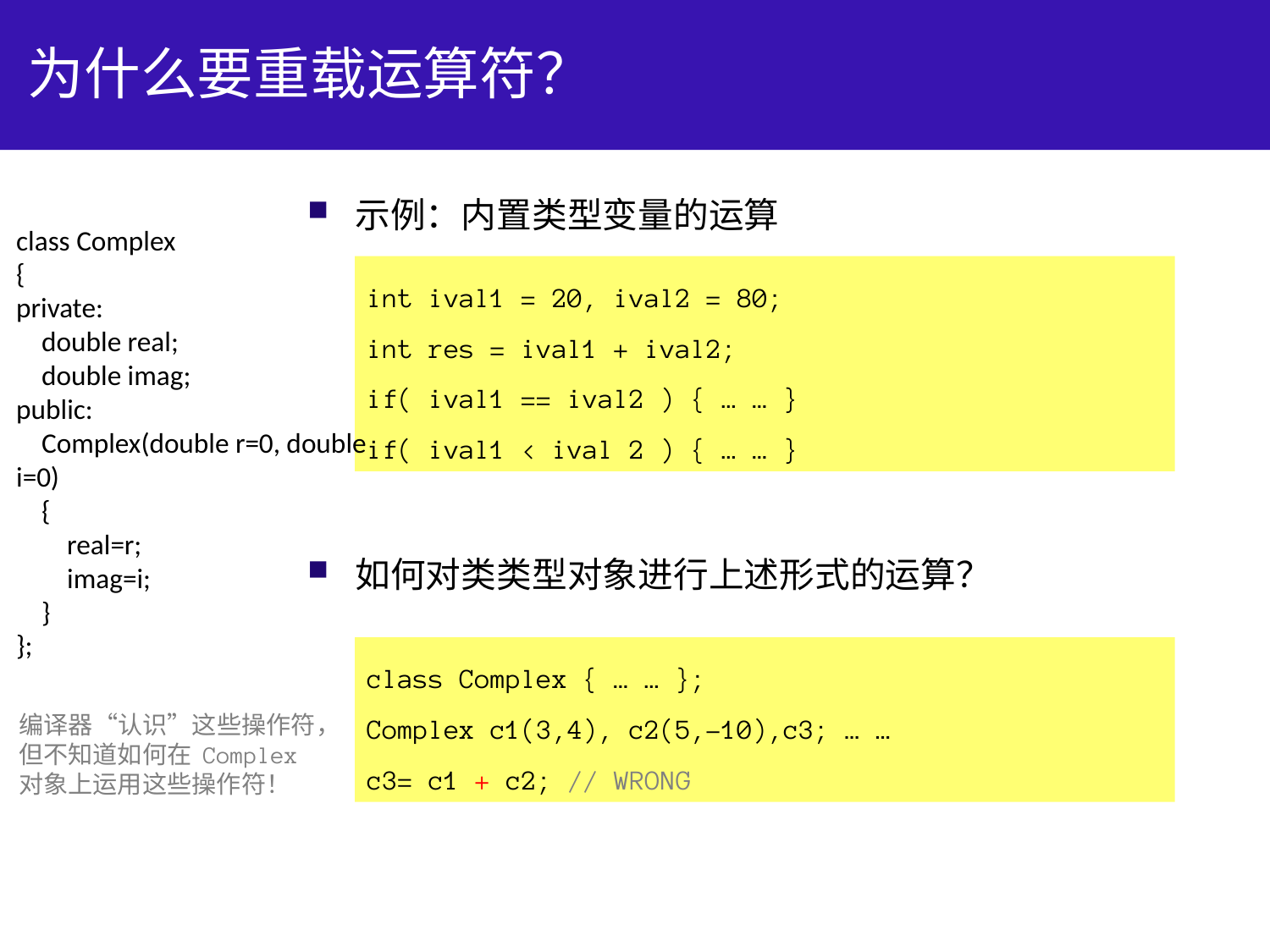

# 为什么要重载运算符？
示例：内置类型变量的运算

如何对类类型对象进行上述形式的运算？
class Complex
{
private:
    double real;
    double imag;
public:
    Complex(double r=0, double i=0)
    {
        real=r;
        imag=i;
    }
};
int ival1 = 20, ival2 = 80;
int res = ival1 + ival2;
if( ival1 == ival2 ) { … … }
if( ival1 < ival 2 ) { … … }
class Complex { … … };
Complex c1(3,4), c2(5,-10),c3; … …
c3= c1 + c2; // WRONG
编译器“认识”这些操作符，
但不知道如何在 Complex
对象上运用这些操作符！
68